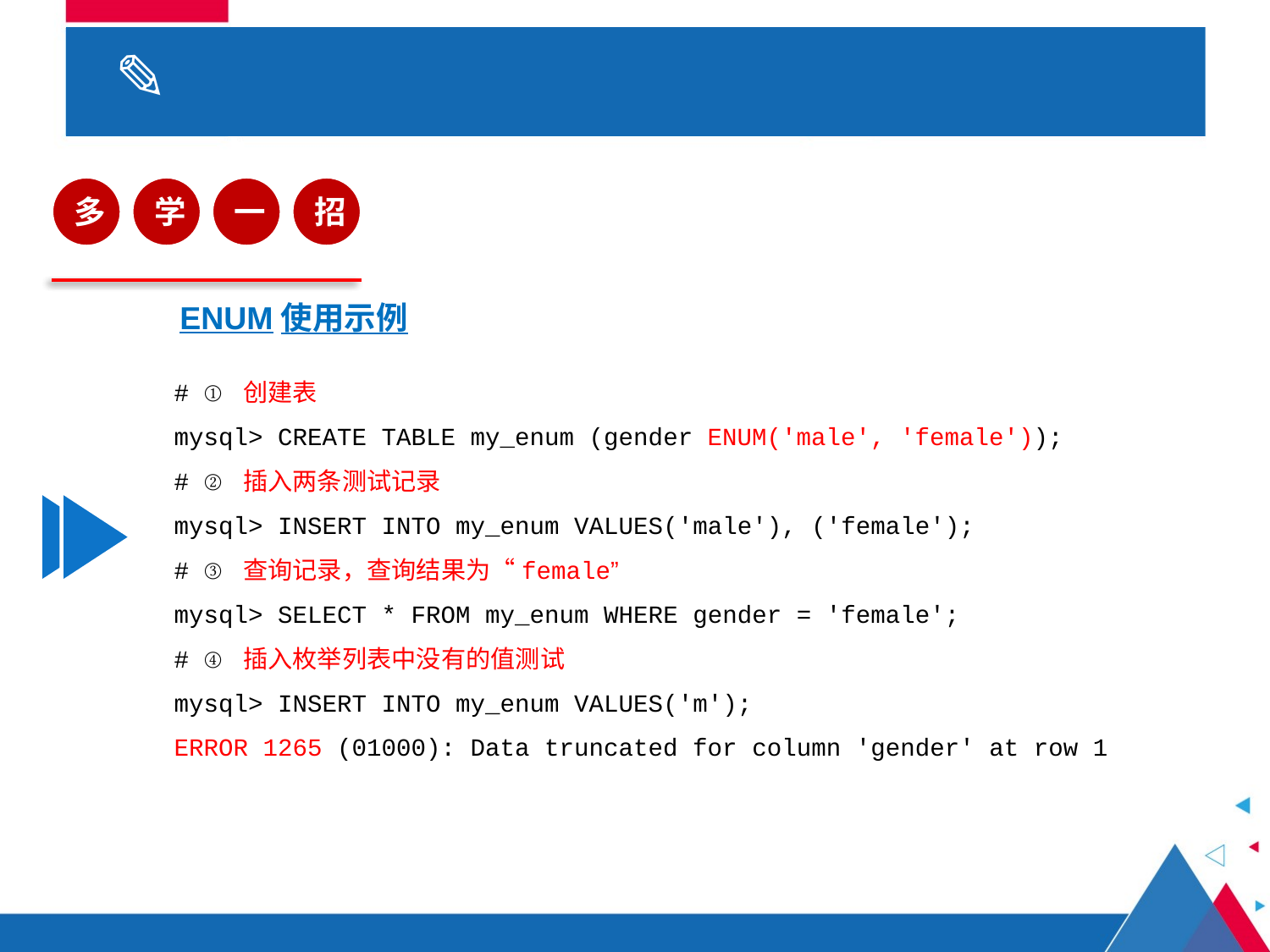

# 3.1 数据类型
多
学
一
招
ENUM使用示例
# ① 创建表
mysql> CREATE TABLE my_enum (gender ENUM('male', 'female'));
# ② 插入两条测试记录
mysql> INSERT INTO my_enum VALUES('male'), ('female');
# ③ 查询记录，查询结果为“female”
mysql> SELECT * FROM my_enum WHERE gender = 'female';
# ④ 插入枚举列表中没有的值测试
mysql> INSERT INTO my_enum VALUES('m');
ERROR 1265 (01000): Data truncated for column 'gender' at row 1